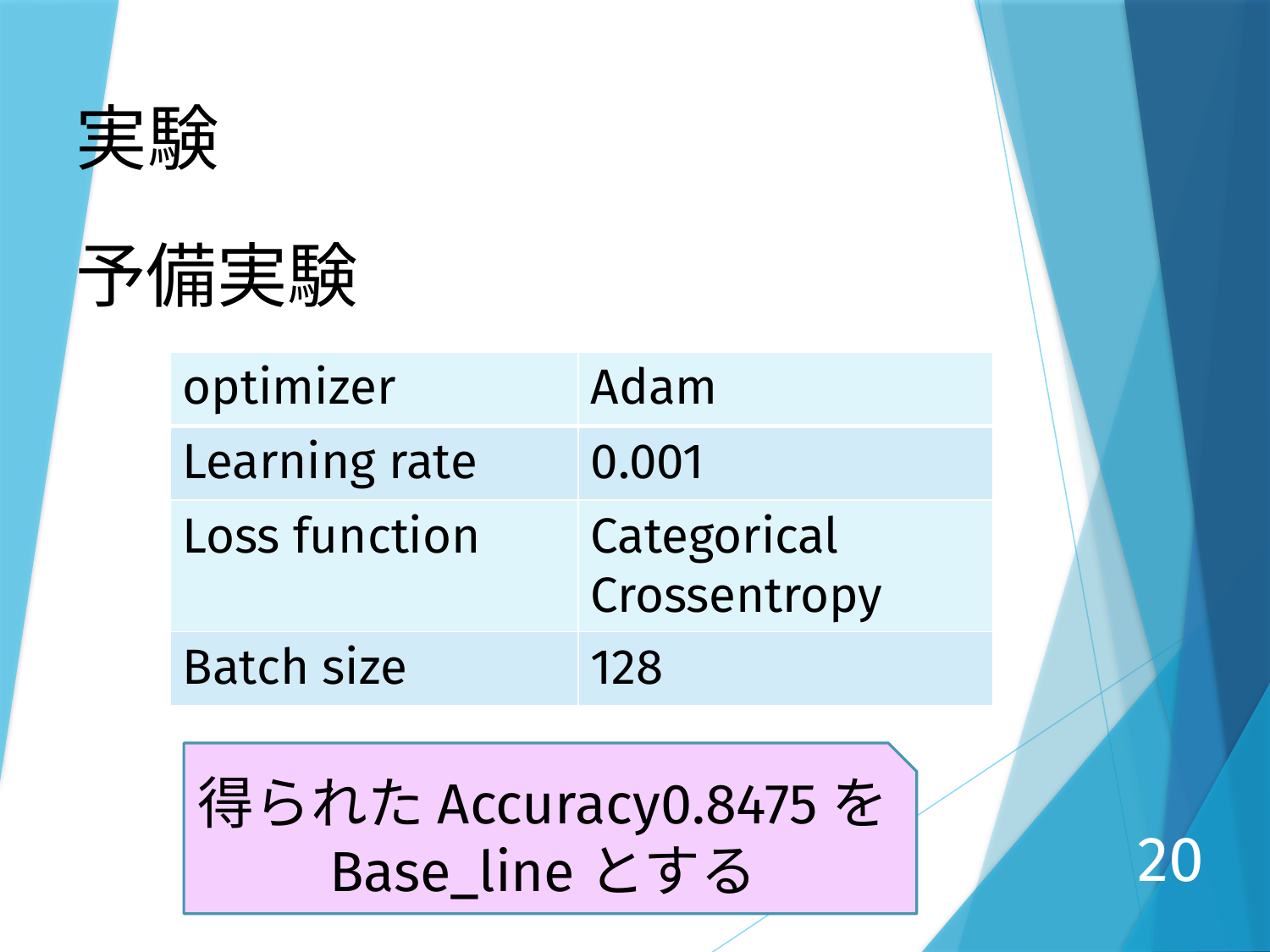

実験
予備実験

| optimizer | Adam |
| --- | --- |
| Learning rate | 0.001 |
| Loss function | Categorical Crossentropy |
| Batch size | 128 |

得られたAccuracy0.8475を
Base_lineとする
20